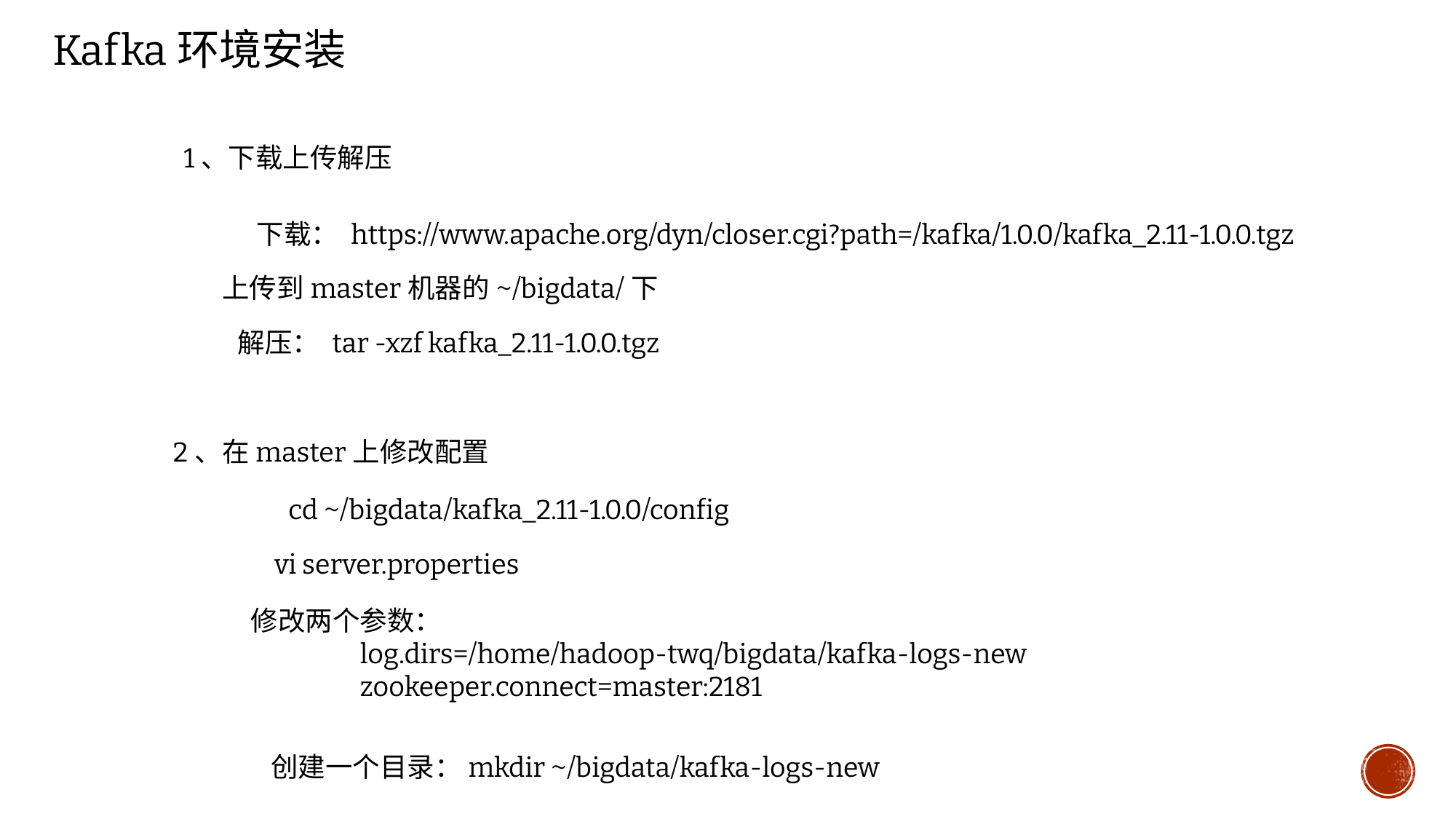

Kafka环境安装
1、下载上传解压
下载： https://www.apache.org/dyn/closer.cgi?path=/kafka/1.0.0/kafka_2.11-1.0.0.tgz
上传到master机器的~/bigdata/下
解压： tar -xzf kafka_2.11-1.0.0.tgz
2、在master上修改配置
cd ~/bigdata/kafka_2.11-1.0.0/config
vi server.properties
修改两个参数：
	log.dirs=/home/hadoop-twq/bigdata/kafka-logs-new
	zookeeper.connect=master:2181
创建一个目录：mkdir ~/bigdata/kafka-logs-new